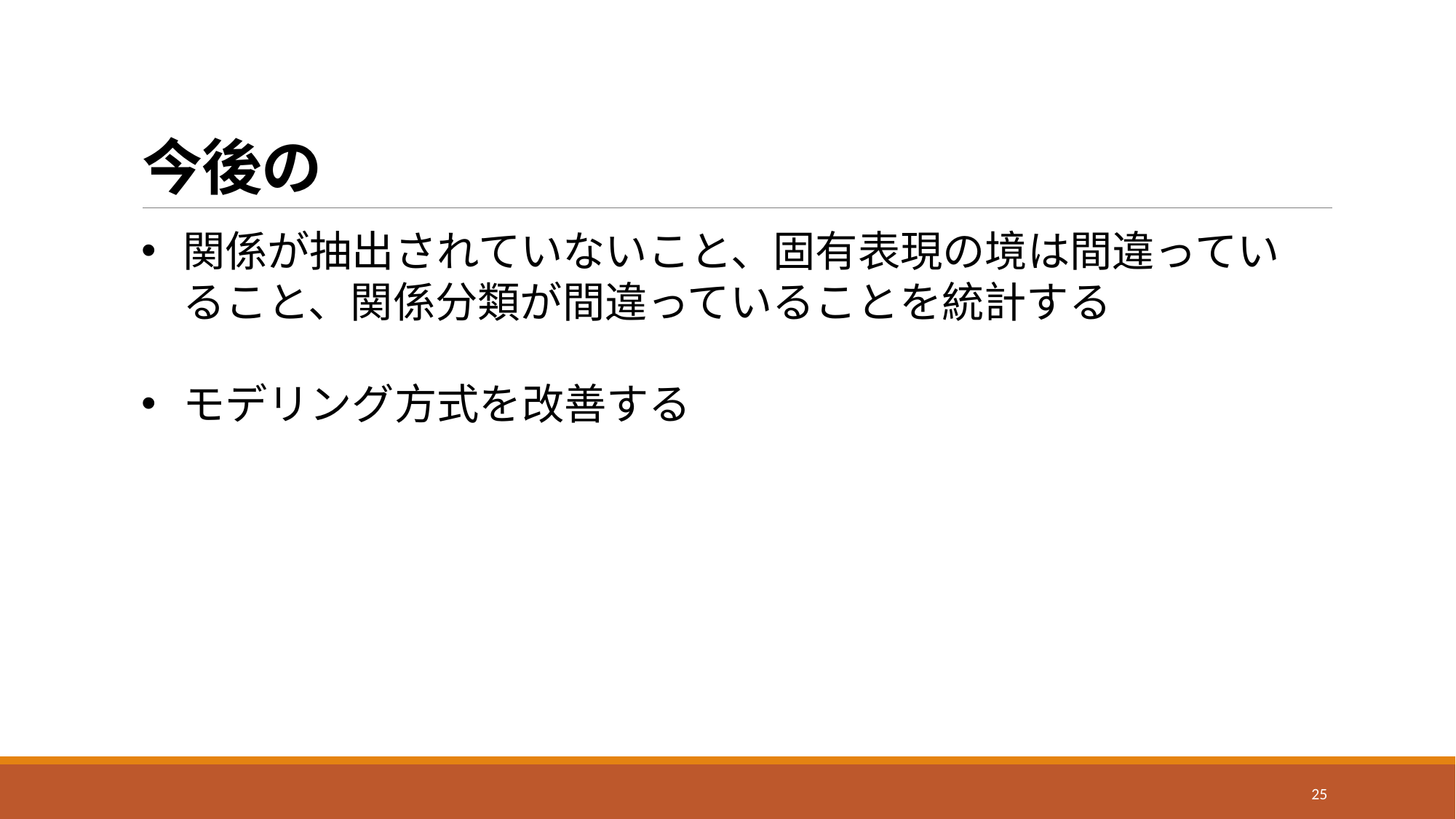

# 今後の
関係が抽出されていないこと、固有表現の境は間違っていること、関係分類が間違っていることを統計する

モデリング方式を改善する

25